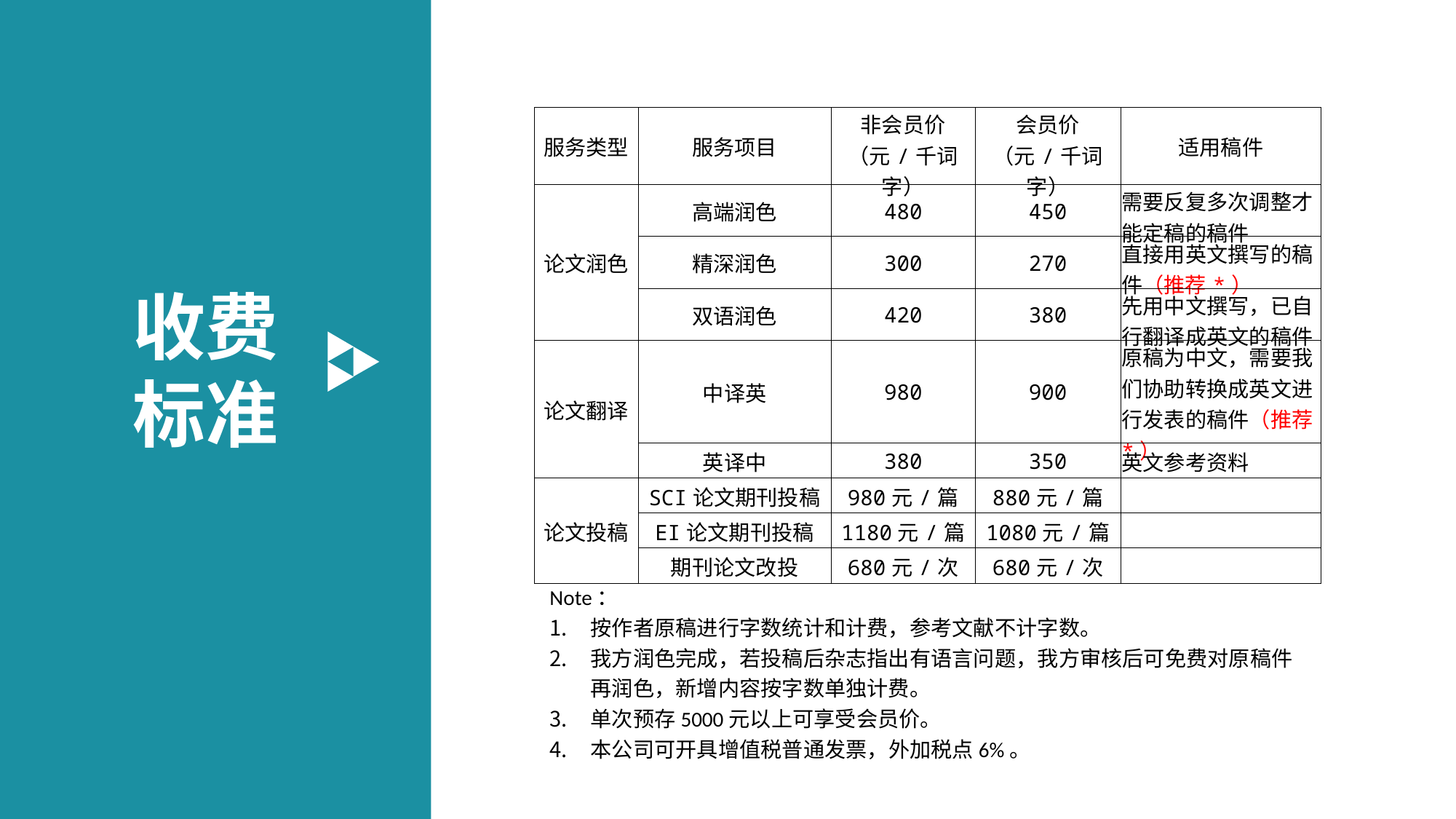

| 服务类型 | 服务项目 | 非会员价 （元/千词字） | 会员价 （元/千词字） | 适用稿件 |
| --- | --- | --- | --- | --- |
| 论文润色 | 高端润色 | 480 | 450 | 需要反复多次调整才能定稿的稿件 |
|  | 精深润色 | 300 | 270 | 直接用英文撰写的稿件（推荐\*） |
|  | 双语润色 | 420 | 380 | 先用中文撰写，已自行翻译成英文的稿件 |
| 论文翻译 | 中译英 | 980 | 900 | 原稿为中文，需要我们协助转换成英文进行发表的稿件（推荐\*） |
|  | 英译中 | 380 | 350 | 英文参考资料 |
| 论文投稿 | SCI论文期刊投稿 | 980元/篇 | 880元/篇 |  |
|  | EI论文期刊投稿 | 1180元/篇 | 1080元/篇 |  |
|  | 期刊论文改投 | 680元/次 | 680元/次 |  |
收费
标准

Note：
按作者原稿进行字数统计和计费，参考文献不计字数。
我方润色完成，若投稿后杂志指出有语言问题，我方审核后可免费对原稿件再润色，新增内容按字数单独计费。
单次预存5000元以上可享受会员价。
本公司可开具增值税普通发票，外加税点6%。